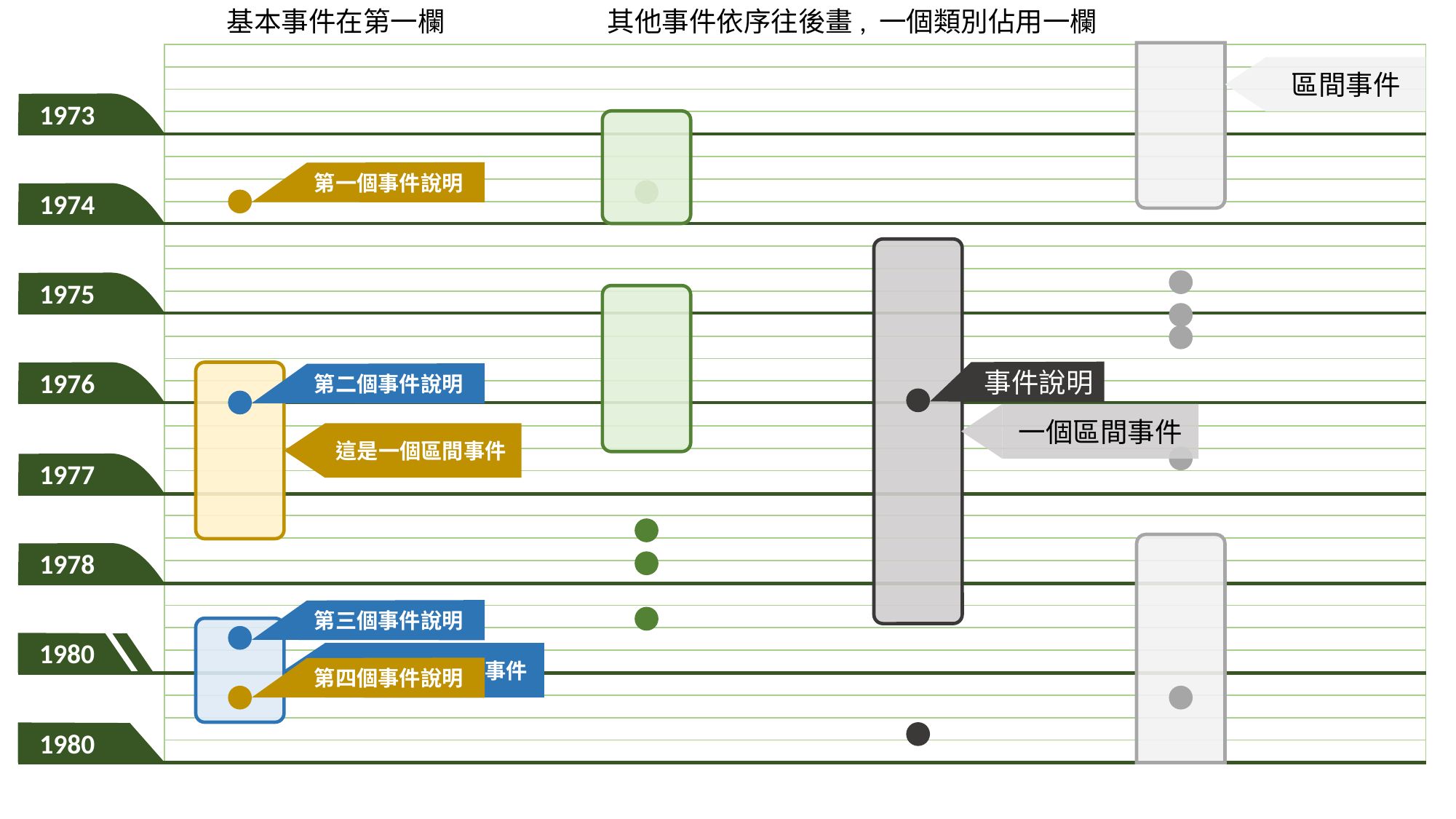

基本事件在第一欄
其他事件依序往後畫, 一個類別佔用一欄

|  |
| --- |
|  |
|  |
|  |
|  |
|  |
|  |
|  |
|  |
|  |
|  |
|  |
|  |
|  |
|  |
|  |
|  |
|  |
|  |
|  |
|  |
|  |
|  |
|  |
|  |
|  |
|  |
|  |
|  |
|  |
|  |
|  |
區間事件

1973

第一個事件說明

1974

1975

事件說明
1976

第二個事件說明

一個區間事件

這是一個區間事件

1977

1978

第三個事件說明

1980

這是第二個區間事件

第四個事件說明

1980